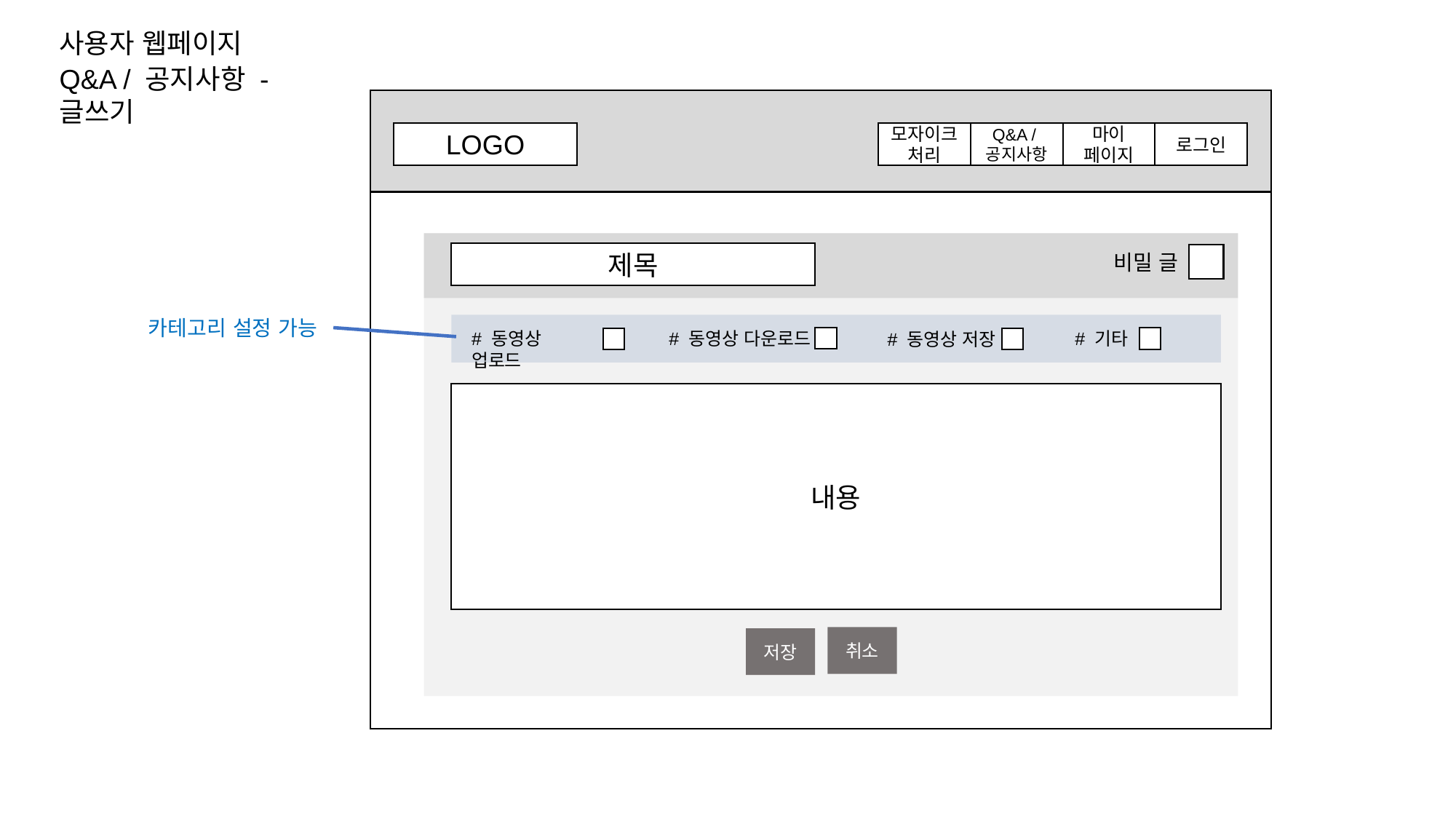

사용자 웹페이지
Q&A / 공지사항 - 글쓰기

LOGO
모자이크 처리
Q&A /
공지사항
마이
페이지
로그인

비밀 글
제목

카테고리 설정 가능

# 동영상 다운로드
# 기타
# 동영상 업로드
# 동영상 저장

내용
취소
저장